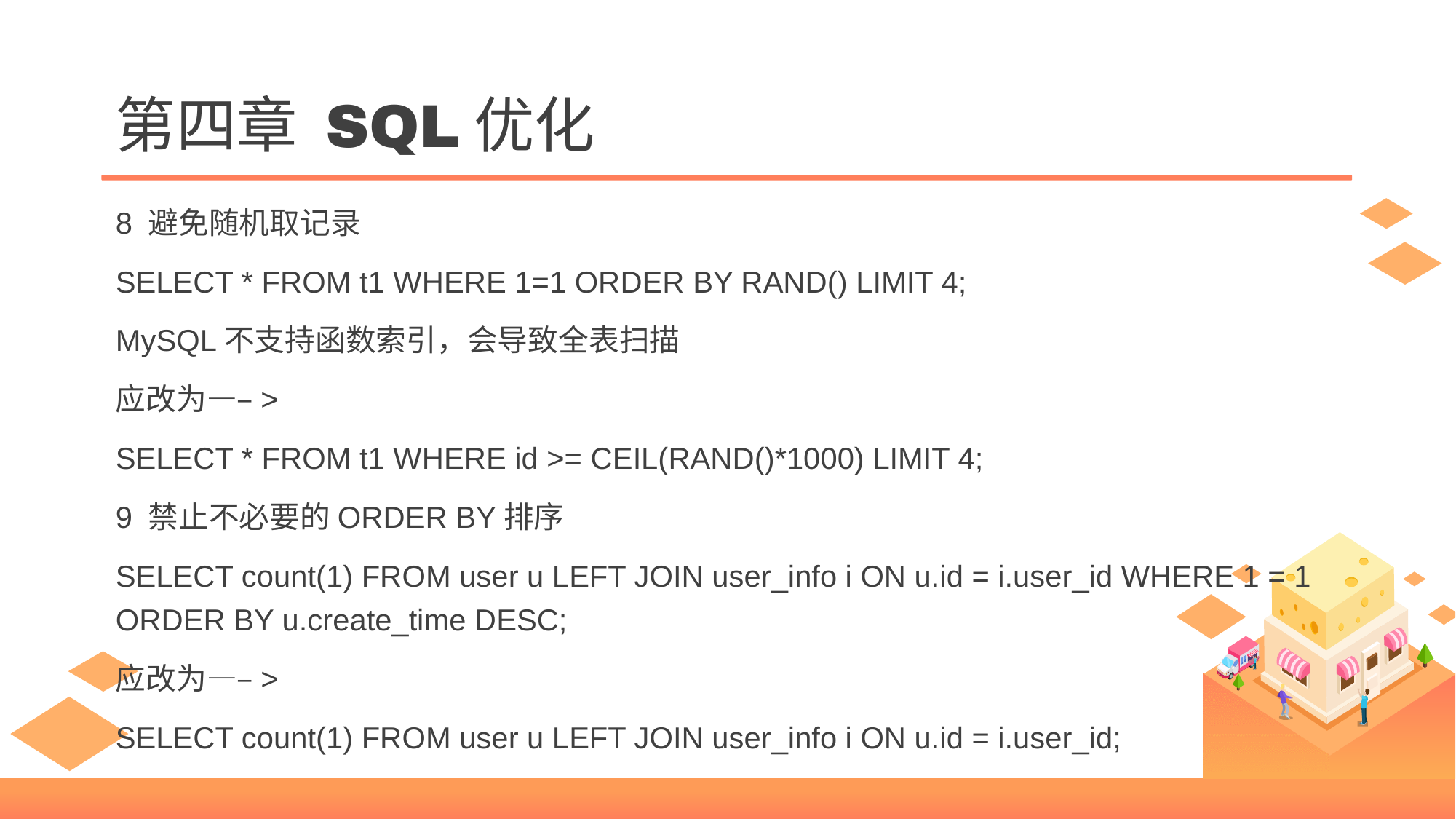

# 第四章 SQL优化
8 避免随机取记录
SELECT * FROM t1 WHERE 1=1 ORDER BY RAND() LIMIT 4;
MySQL不支持函数索引，会导致全表扫描
应改为—–>
SELECT * FROM t1 WHERE id >= CEIL(RAND()*1000) LIMIT 4;
9 禁止不必要的ORDER BY排序
SELECT count(1) FROM user u LEFT JOIN user_info i ON u.id = i.user_id WHERE 1 = 1 ORDER BY u.create_time DESC;
应改为—–>
SELECT count(1) FROM user u LEFT JOIN user_info i ON u.id = i.user_id;